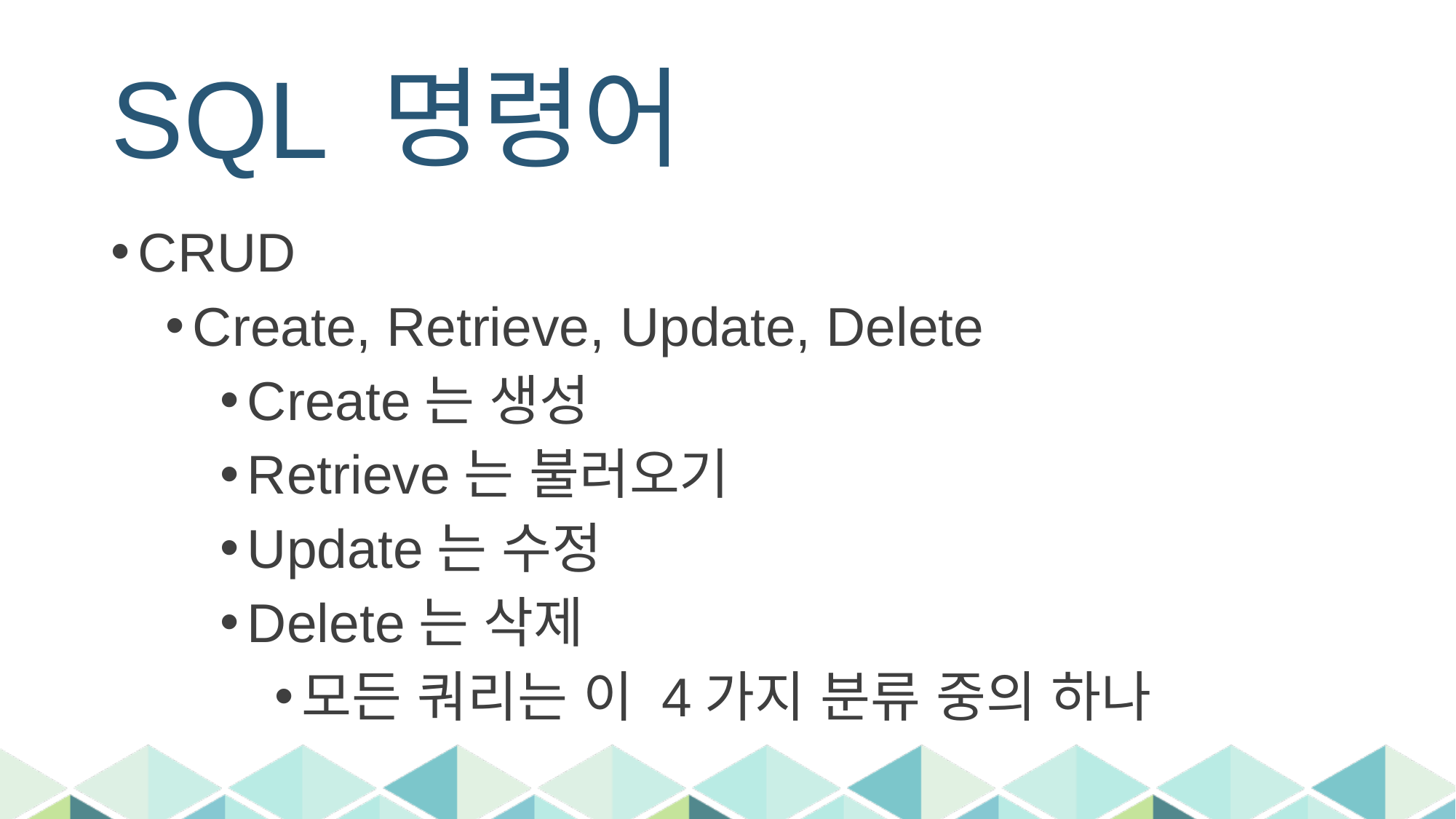

# SQL 명령어
CRUD
Create, Retrieve, Update, Delete
Create는 생성
Retrieve는 불러오기
Update는 수정
Delete는 삭제
모든 쿼리는 이 4가지 분류 중의 하나